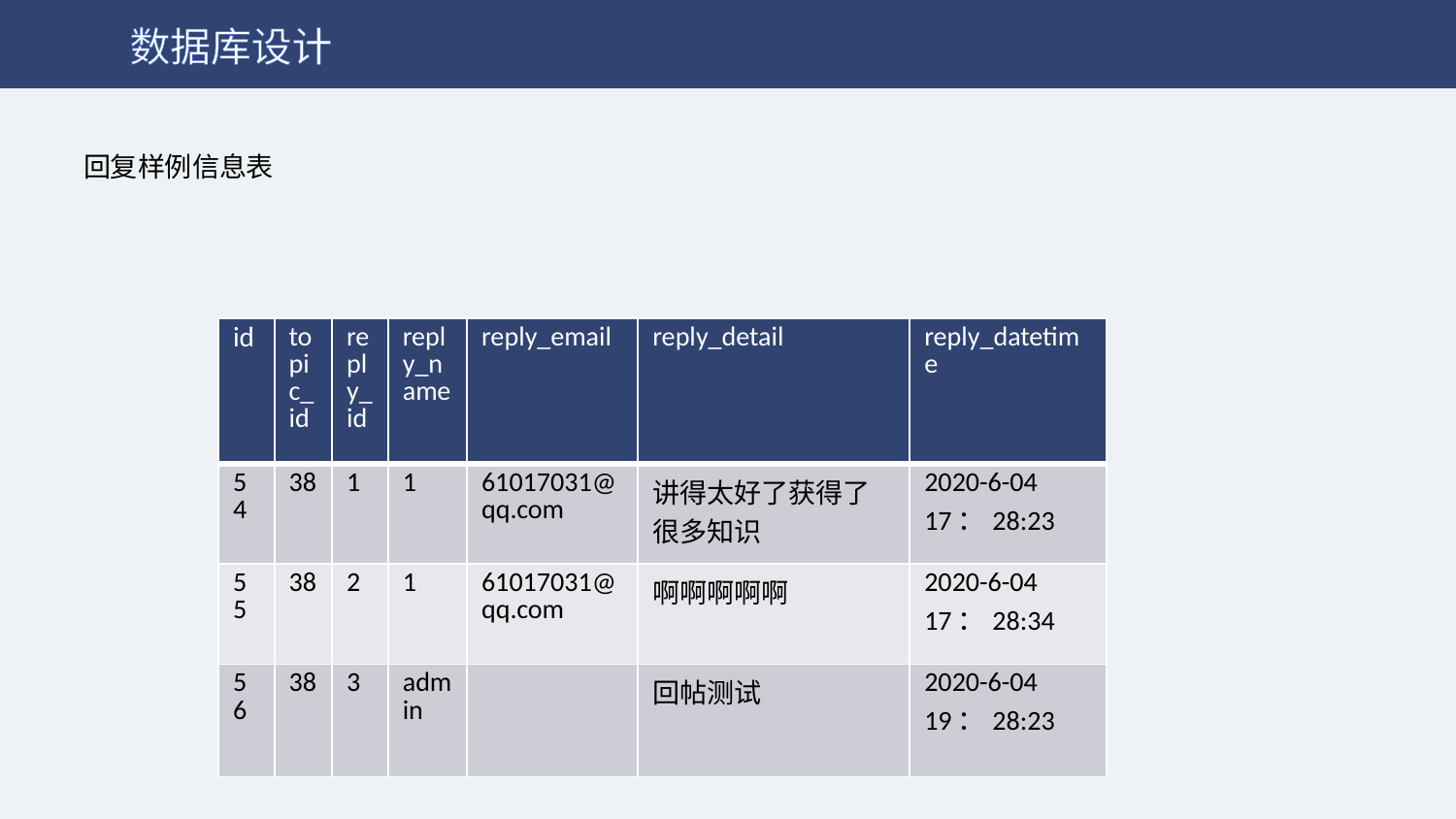

数据库设计
回复样例信息表
| id | topic\_id | reply\_id | reply\_name | reply\_email | reply\_detail | reply\_datetime |
| --- | --- | --- | --- | --- | --- | --- |
| 54 | 38 | 1 | 1 | 61017031@qq.com | 讲得太好了获得了很多知识 | 2020-6-04 17：28:23 |
| 55 | 38 | 2 | 1 | 61017031@qq.com | 啊啊啊啊啊 | 2020-6-04 17：28:34 |
| 56 | 38 | 3 | admin |  | 回帖测试 | 2020-6-04 19：28:23 |